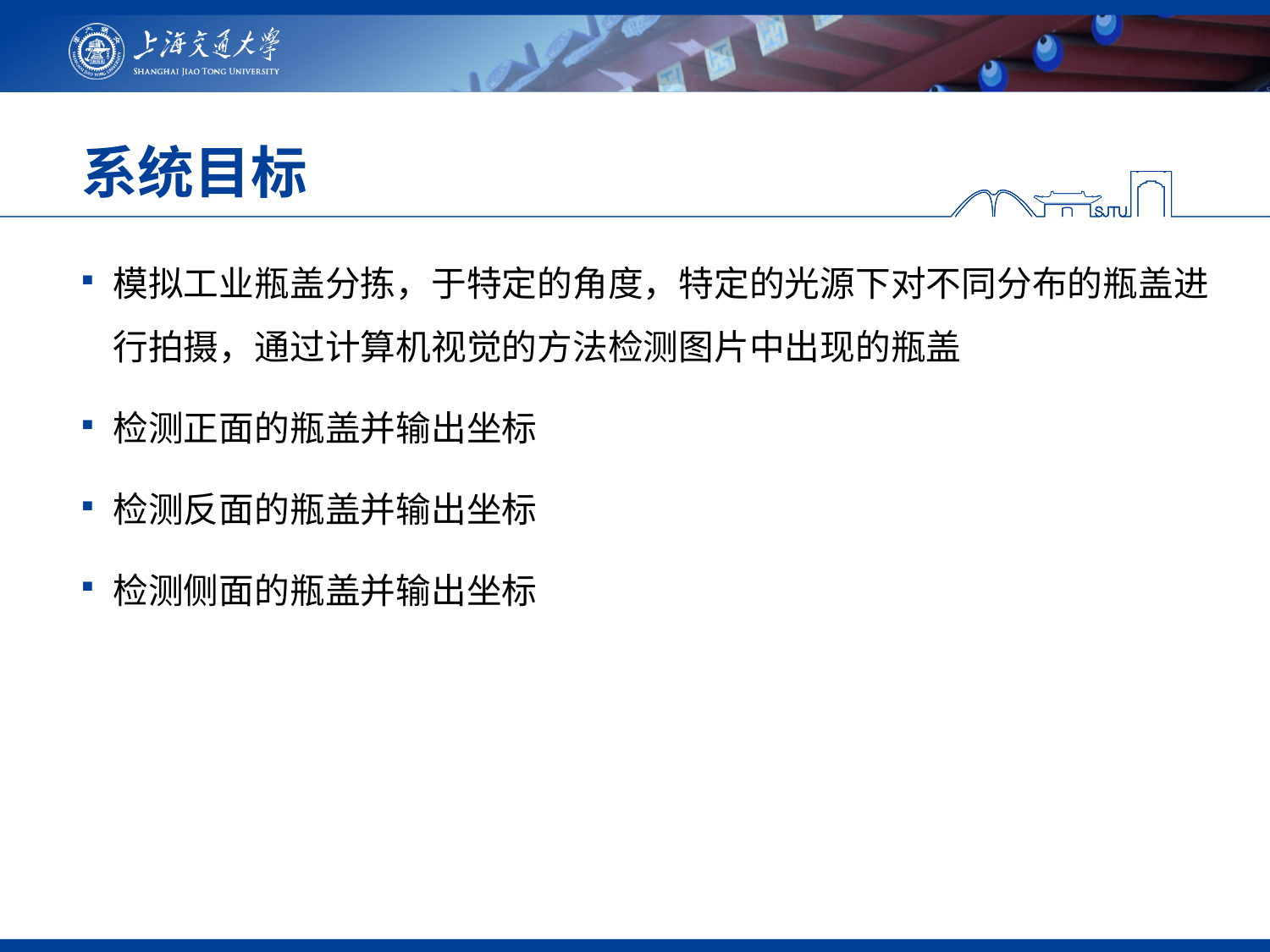

# 系统目标
模拟工业瓶盖分拣，于特定的角度，特定的光源下对不同分布的瓶盖进行拍摄，通过计算机视觉的方法检测图片中出现的瓶盖
检测正面的瓶盖并输出坐标
检测反面的瓶盖并输出坐标
检测侧面的瓶盖并输出坐标